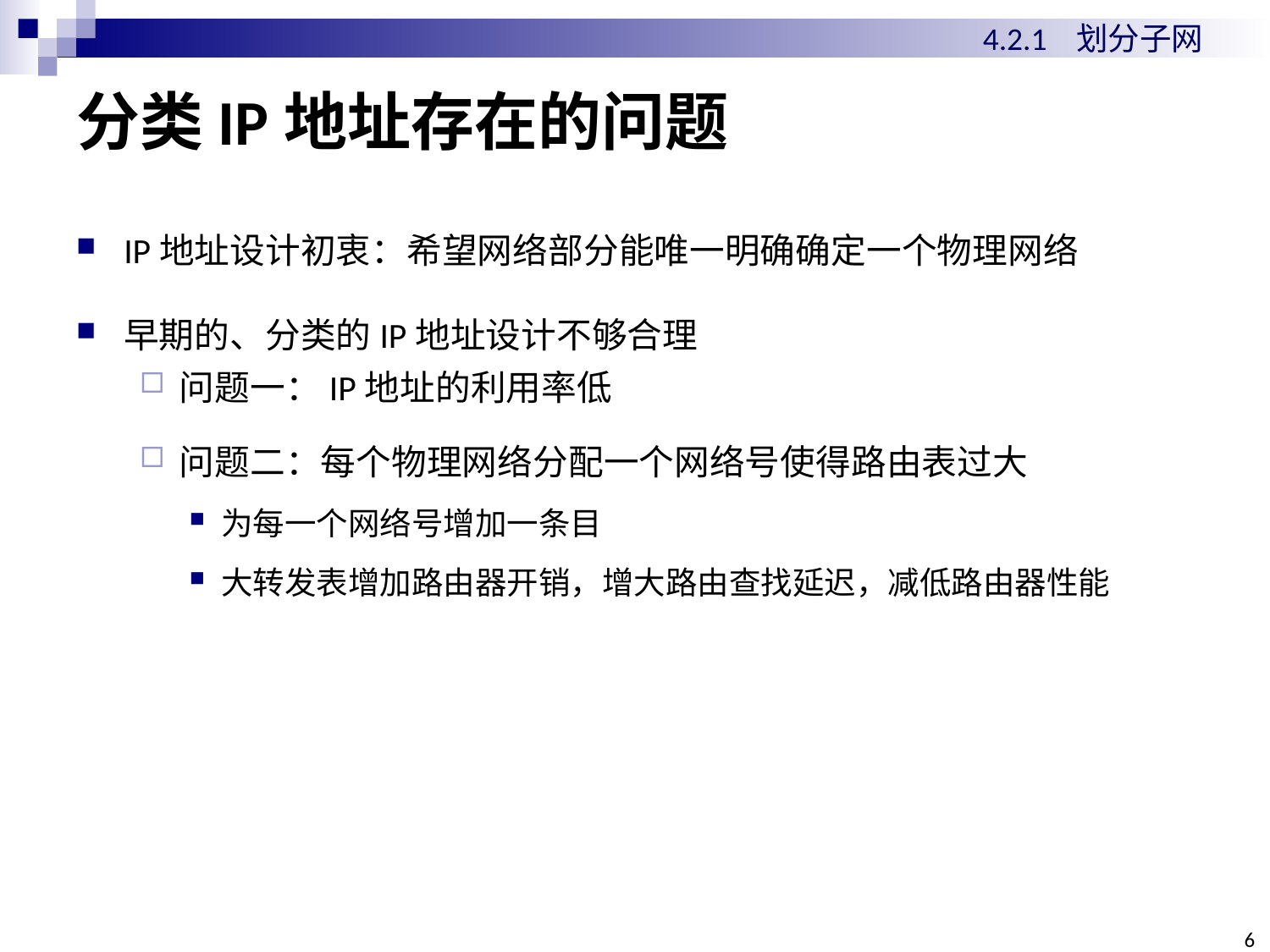

4.2.1   划分子网
# 分类IP地址存在的问题
IP地址设计初衷：希望网络部分能唯一明确确定一个物理网络
早期的、分类的IP地址设计不够合理
问题一：IP地址的利用率低
问题二：每个物理网络分配一个网络号使得路由表过大
为每一个网络号增加一条目
大转发表增加路由器开销，增大路由查找延迟，减低路由器性能
6